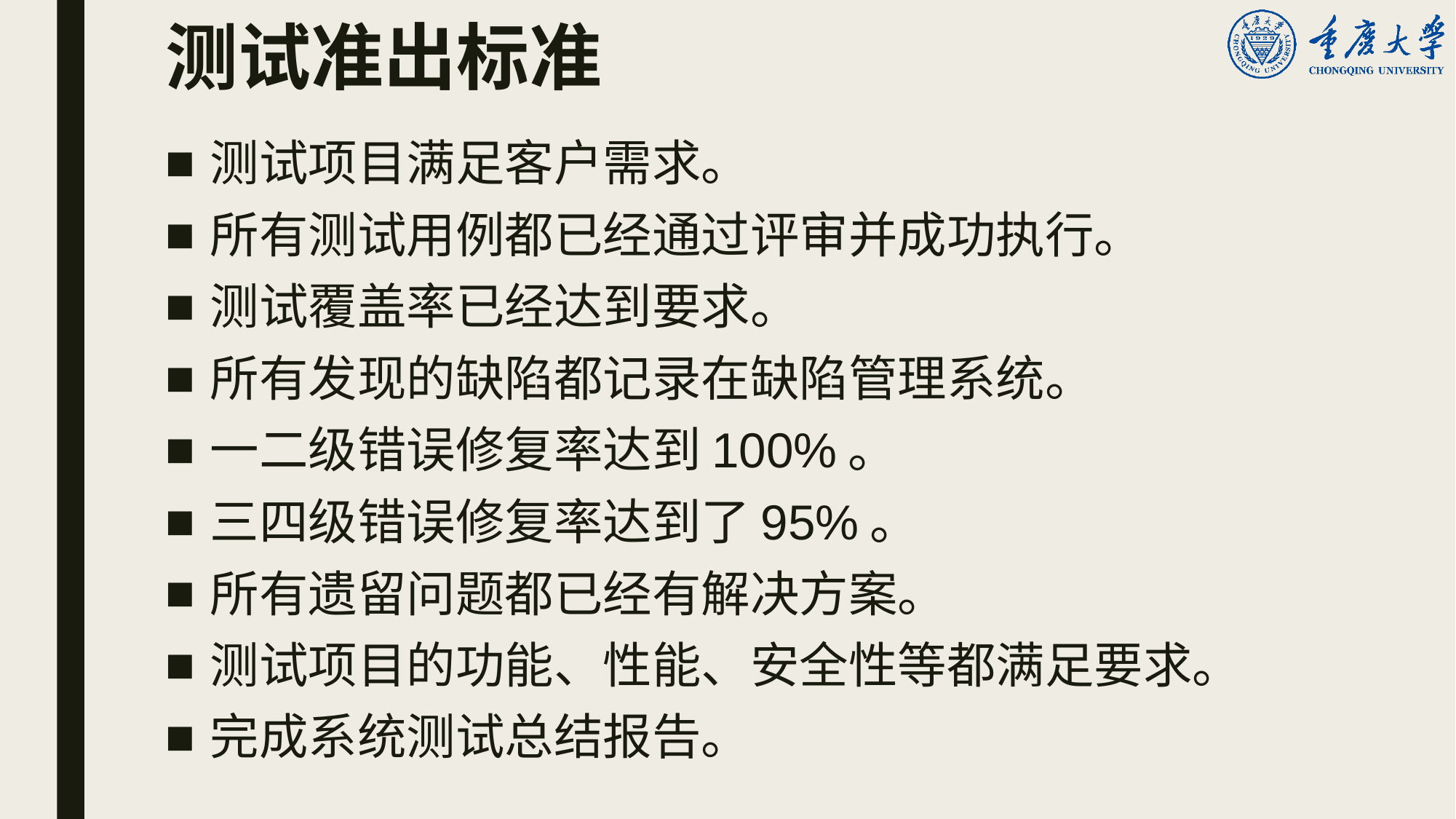

# 测试准出标准
测试项目满足客户需求。
所有测试用例都已经通过评审并成功执行。
测试覆盖率已经达到要求。
所有发现的缺陷都记录在缺陷管理系统。
一二级错误修复率达到100%。
三四级错误修复率达到了95%。
所有遗留问题都已经有解决方案。
测试项目的功能、性能、安全性等都满足要求。
完成系统测试总结报告。